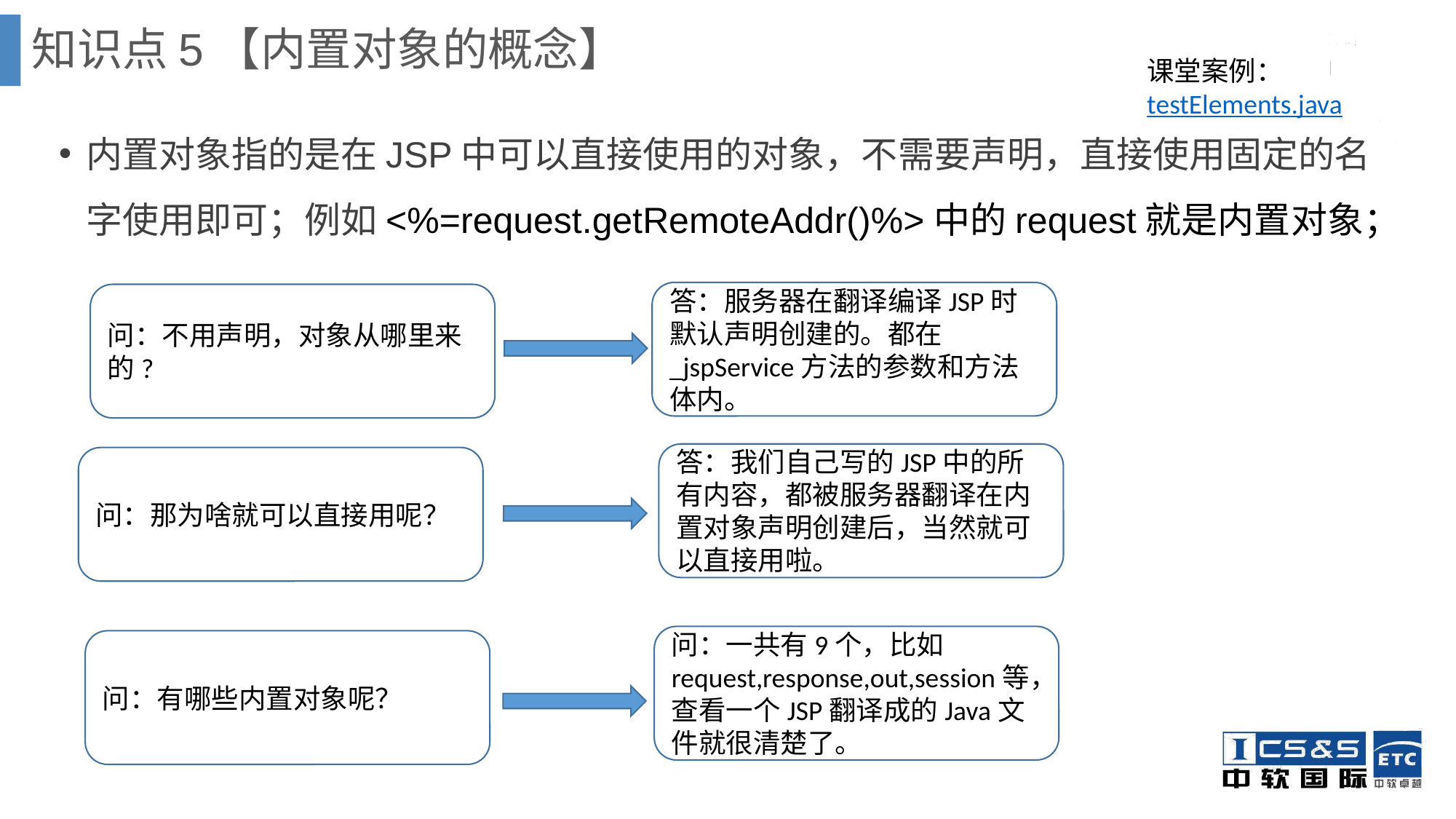

知识点5【内置对象的概念】
课堂案例：testElements.java
内置对象指的是在JSP中可以直接使用的对象，不需要声明，直接使用固定的名字使用即可；例如<%=request.getRemoteAddr()%>中的request就是内置对象；
答：服务器在翻译编译JSP时默认声明创建的。都在_jspService方法的参数和方法体内。
问：不用声明，对象从哪里来的?

答：我们自己写的JSP中的所有内容，都被服务器翻译在内置对象声明创建后，当然就可以直接用啦。
问：那为啥就可以直接用呢？

问：一共有9个，比如request,response,out,session等，查看一个JSP翻译成的Java文件就很清楚了。
问：有哪些内置对象呢？